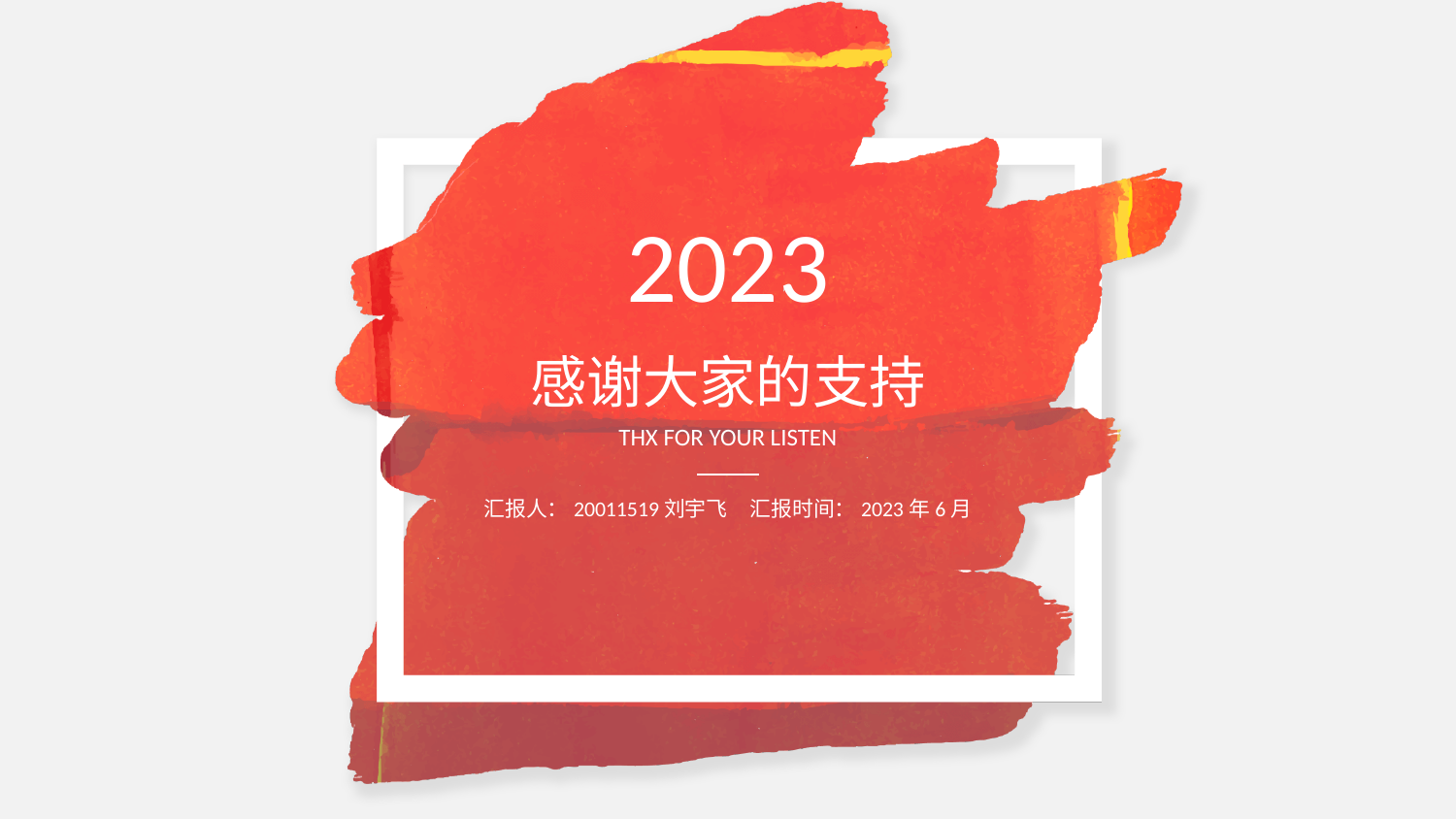

2023
感谢大家的支持
THX FOR YOUR LISTEN
汇报人：20011519刘宇飞     汇报时间：2023年6月